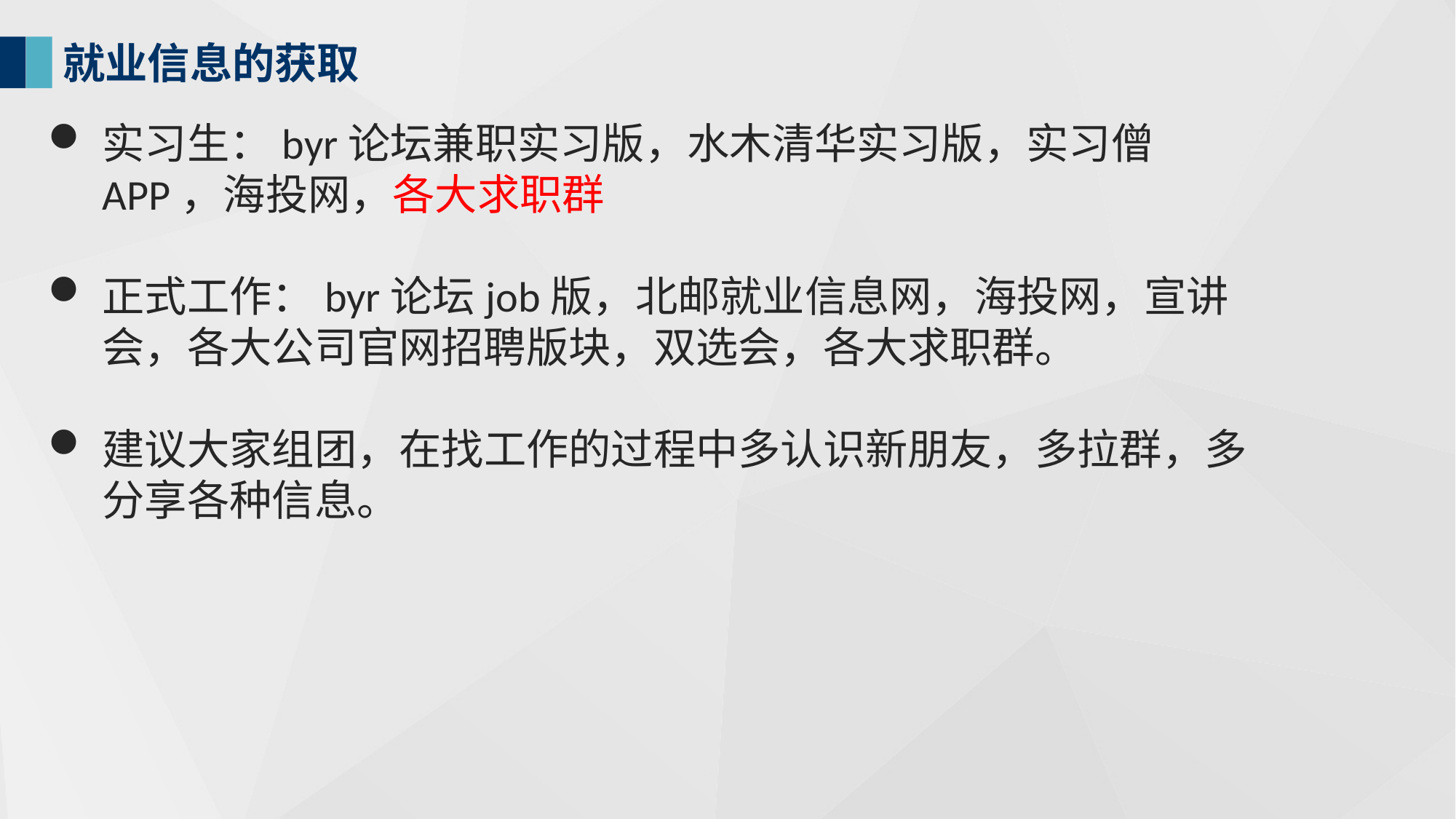

就业信息的获取

实习生：byr论坛兼职实习版，水木清华实习版，实习僧APP，海投网，各大求职群

正式工作：byr论坛job版，北邮就业信息网，海投网，宣讲会，各大公司官网招聘版块，双选会，各大求职群。

建议大家组团，在找工作的过程中多认识新朋友，多拉群，多分享各种信息。

33